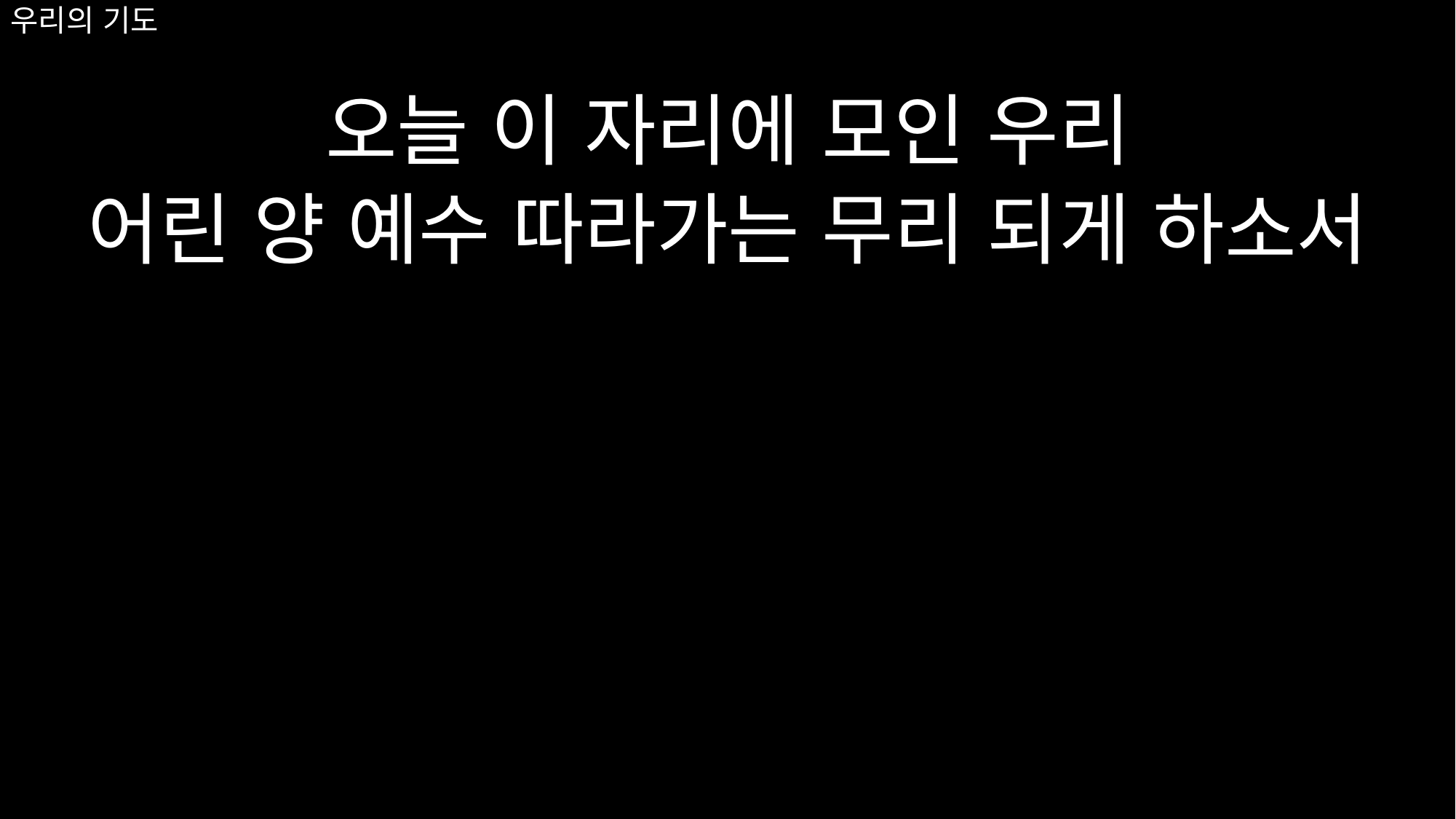

오늘 이 자리에 모인 우리
어린 양 예수 따라가는 무리 되게 하소서

# 우리의 기도